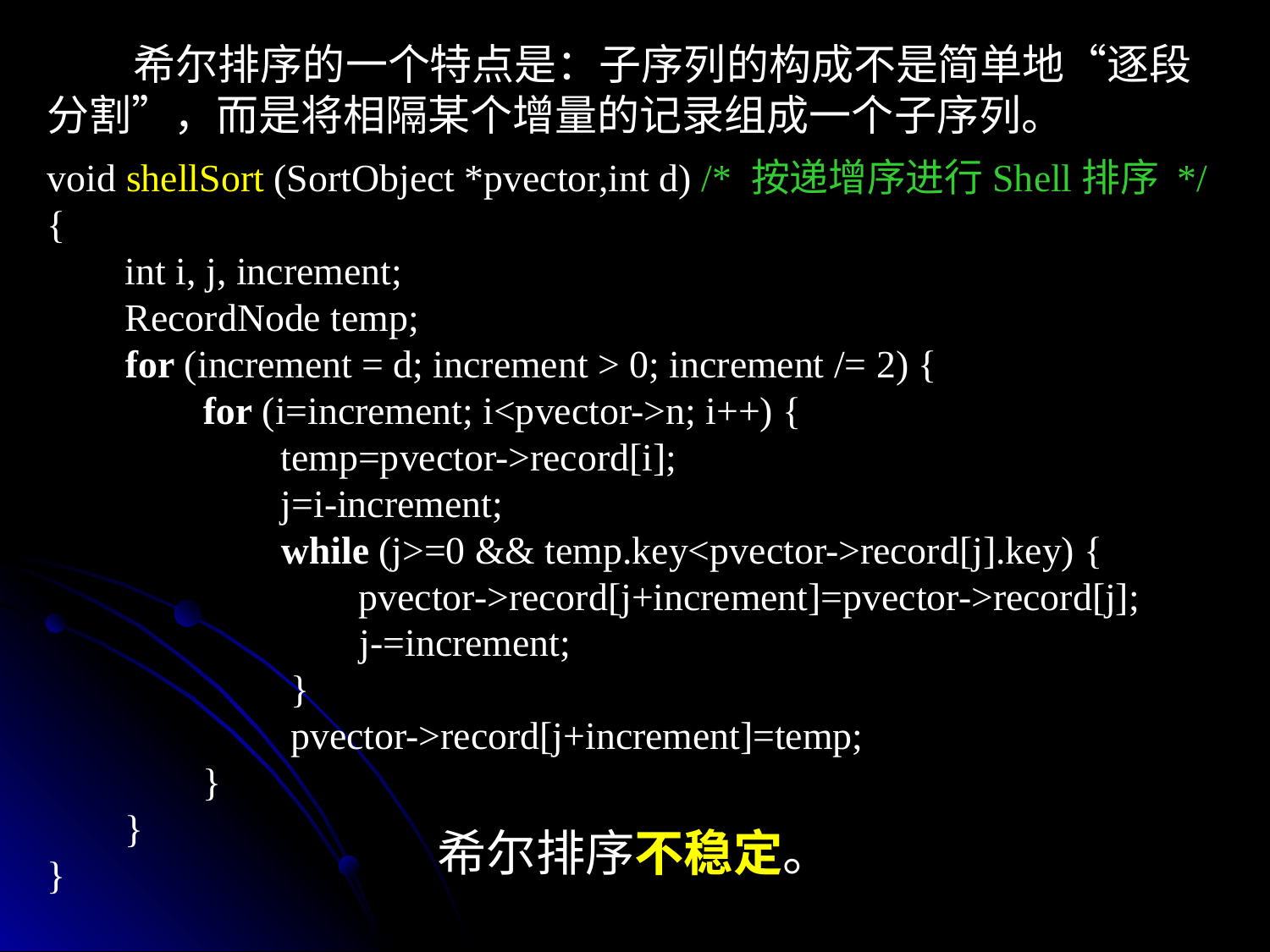

希尔排序的一个特点是：子序列的构成不是简单地“逐段分割”，而是将相隔某个增量的记录组成一个子序列。
void shellSort (SortObject *pvector,int d) /* 按递增序进行Shell排序 */
{
        int i, j, increment;
        RecordNode temp;
        for (increment = d; increment > 0; increment /= 2) {
                for (i=increment; i<pvector->n; i++) {
                        temp=pvector->record[i];
                        j=i-increment;
                        while (j>=0 && temp.key<pvector->record[j].key) {
                                pvector->record[j+increment]=pvector->record[j];
		      j-=increment;
                         }
                         pvector->record[j+increment]=temp;
                }
        }
}
希尔排序不稳定。